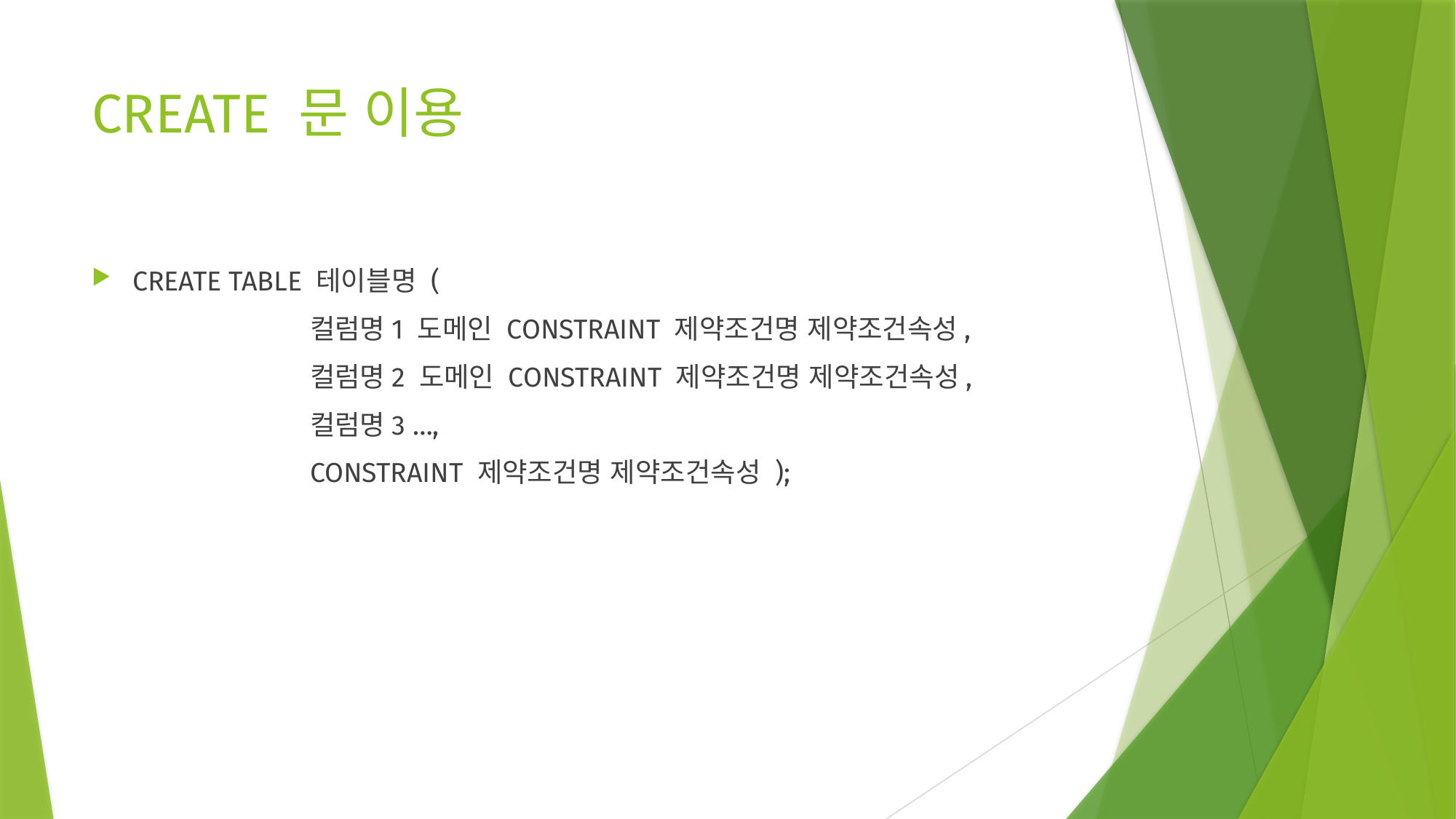

# CREATE 문 이용
CREATE TABLE 테이블명 (
		컬럼명1 도메인 CONSTRAINT 제약조건명 제약조건속성,
		컬럼명2 도메인 CONSTRAINT 제약조건명 제약조건속성,
		컬럼명3 …,
		CONSTRAINT 제약조건명 제약조건속성 );